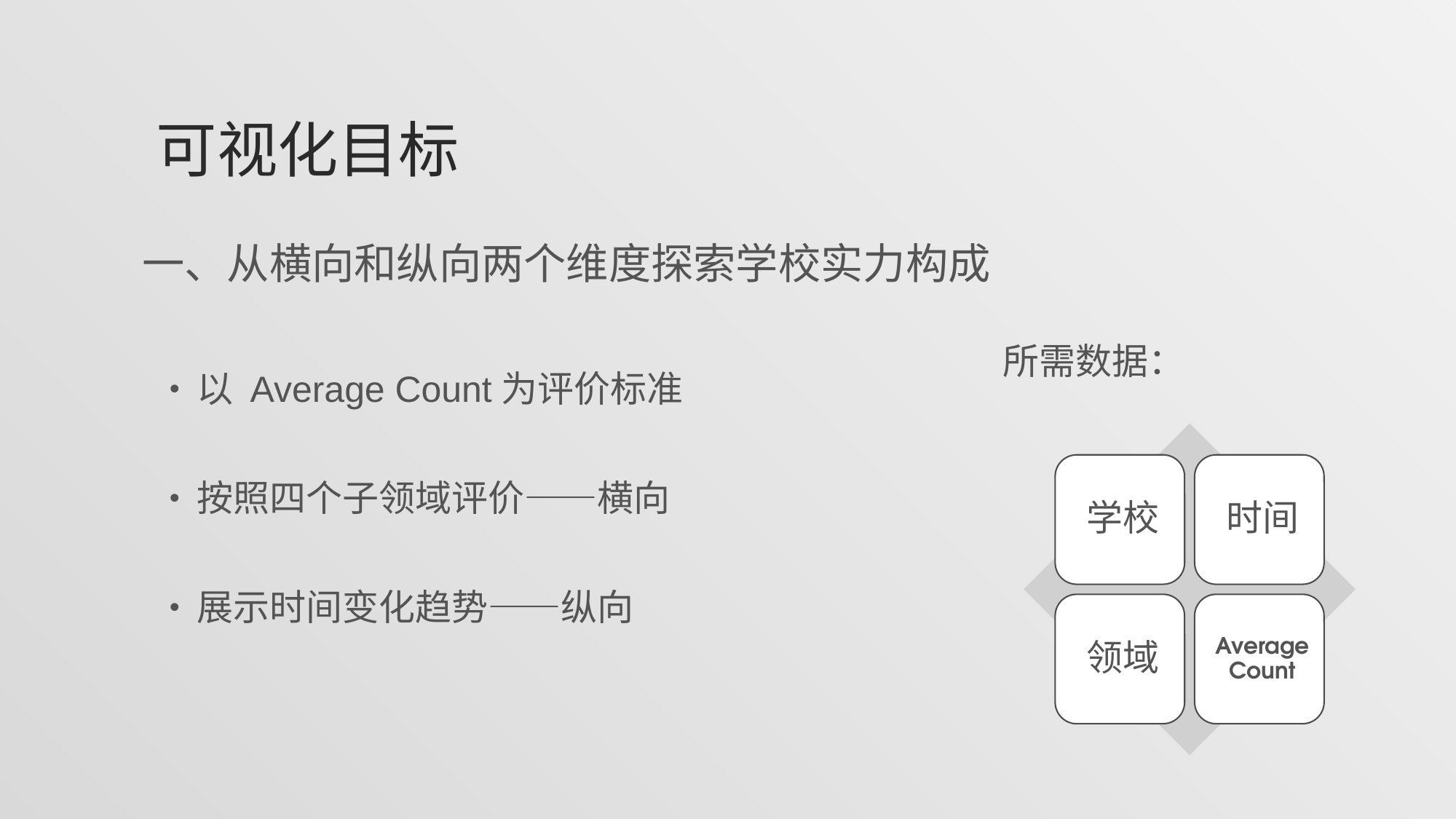

# 可视化目标
一、从横向和纵向两个维度探索学校实力构成

以 Average Count为评价标准

按照四个子领域评价——横向

展示时间变化趋势——纵向

所需数据：
学校
时间
领域
Average Count